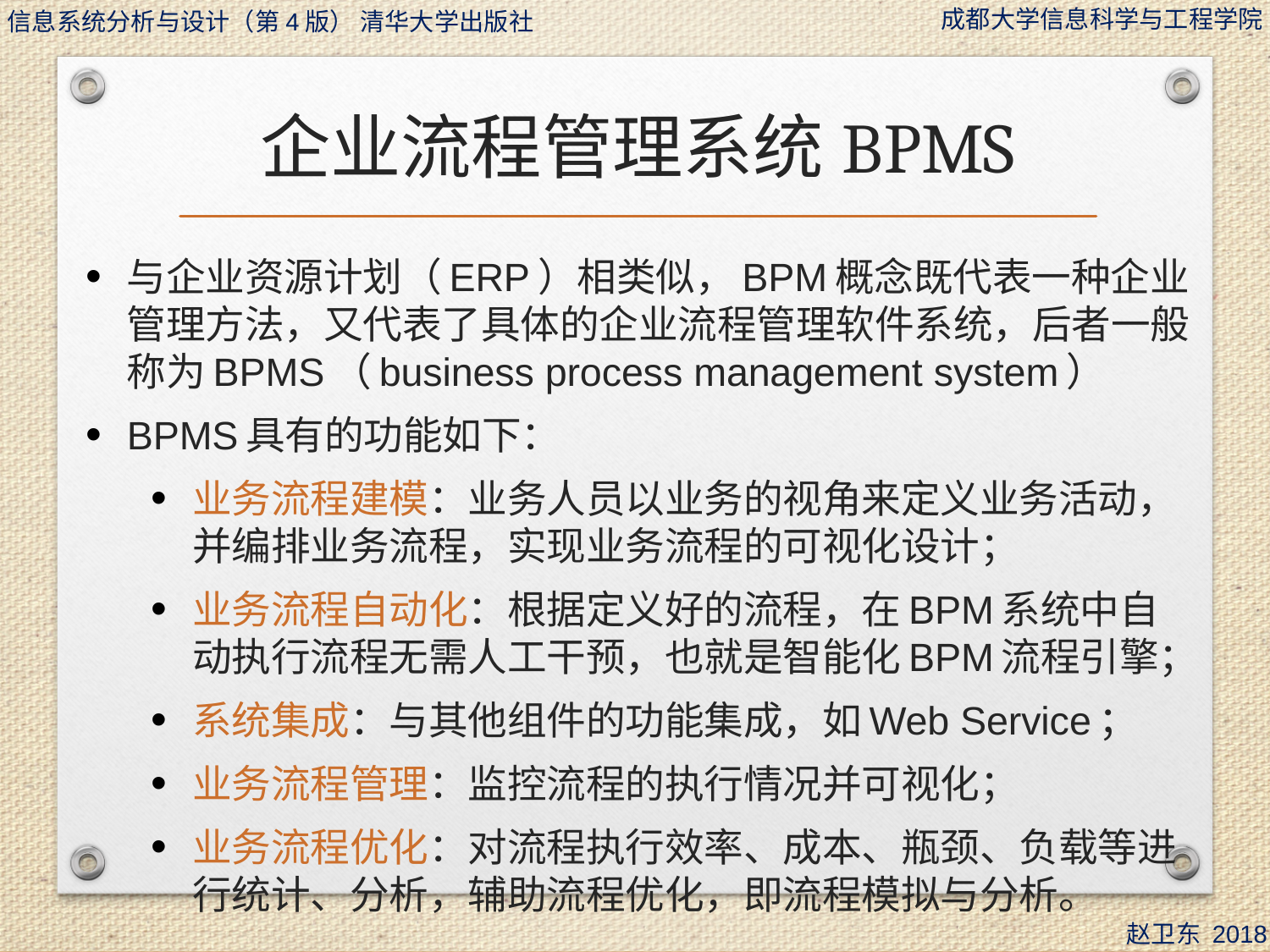

# 企业流程管理系统BPMS
与企业资源计划（ERP）相类似，BPM概念既代表一种企业管理方法，又代表了具体的企业流程管理软件系统，后者一般称为BPMS（business process management system）
BPMS具有的功能如下：
业务流程建模：业务人员以业务的视角来定义业务活动，并编排业务流程，实现业务流程的可视化设计；
业务流程自动化：根据定义好的流程，在BPM系统中自动执行流程无需人工干预，也就是智能化BPM流程引擎；
系统集成：与其他组件的功能集成，如Web Service；
业务流程管理：监控流程的执行情况并可视化；
业务流程优化：对流程执行效率、成本、瓶颈、负载等进行统计、分析，辅助流程优化，即流程模拟与分析。